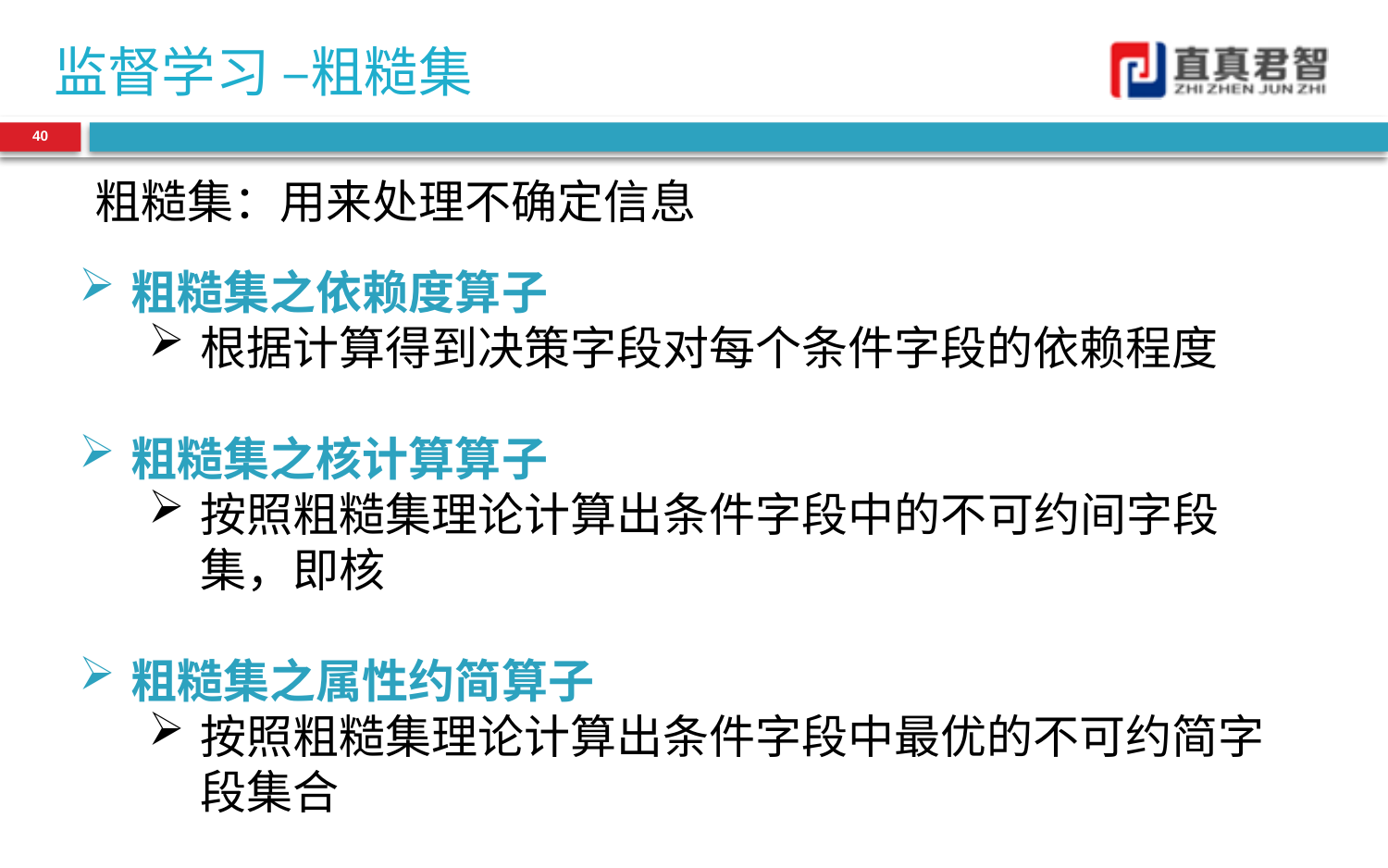

# 监督学习 –粗糙集
40
粗糙集：用来处理不确定信息
粗糙集之依赖度算子
根据计算得到决策字段对每个条件字段的依赖程度

粗糙集之核计算算子
按照粗糙集理论计算出条件字段中的不可约间字段集，即核

粗糙集之属性约简算子
按照粗糙集理论计算出条件字段中最优的不可约简字段集合